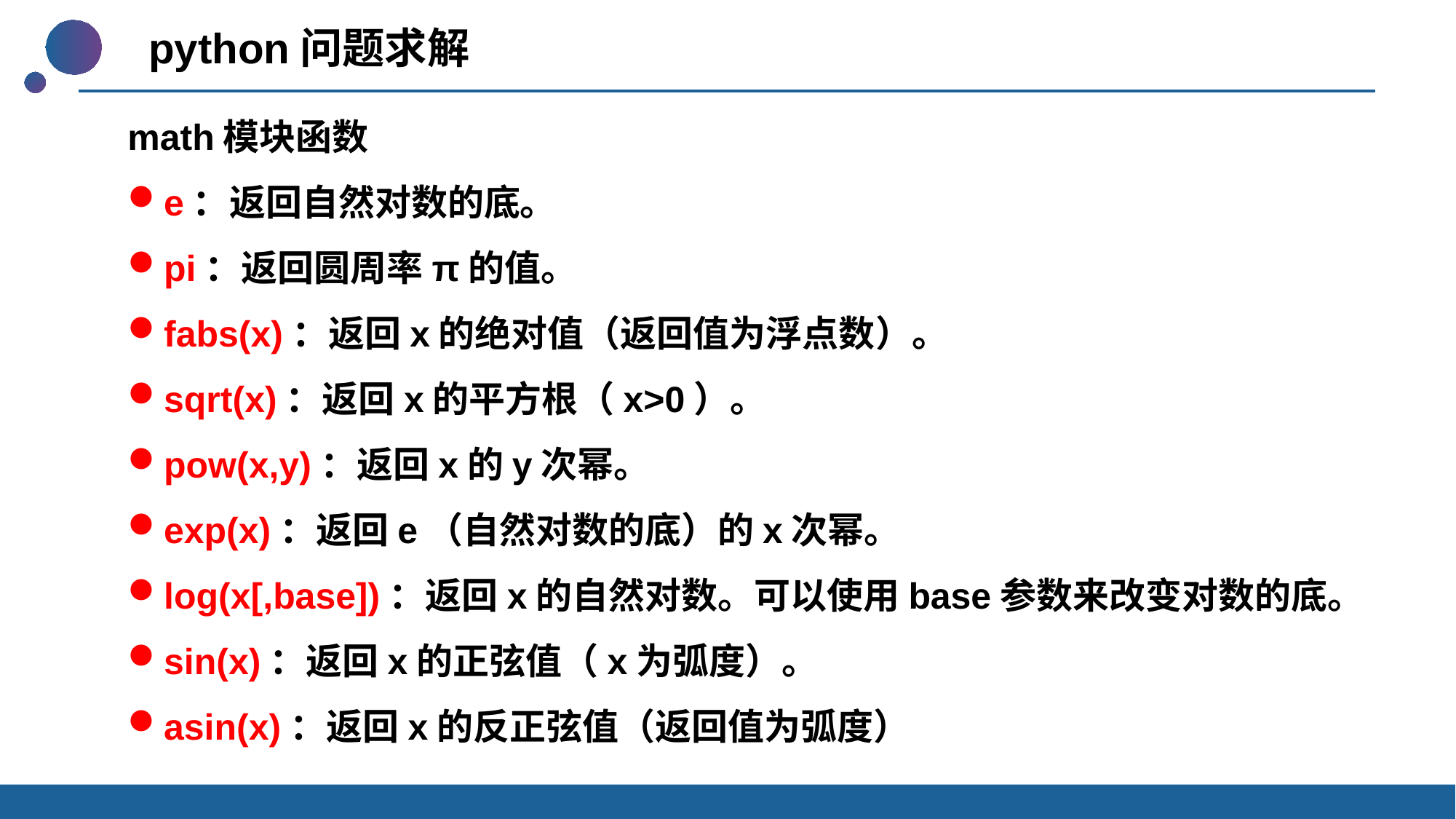

python问题求解

math模块函数
e：返回自然对数的底。
pi：返回圆周率π的值。
fabs(x)：返回x的绝对值（返回值为浮点数）。
sqrt(x)：返回x的平方根（x>0）。
pow(x,y)：返回x的y次幂。
exp(x)：返回e（自然对数的底）的x次幂。
log(x[,base])：返回x的自然对数。可以使用base参数来改变对数的底。
sin(x)：返回x的正弦值（x为弧度）。
asin(x)：返回x的反正弦值（返回值为弧度）